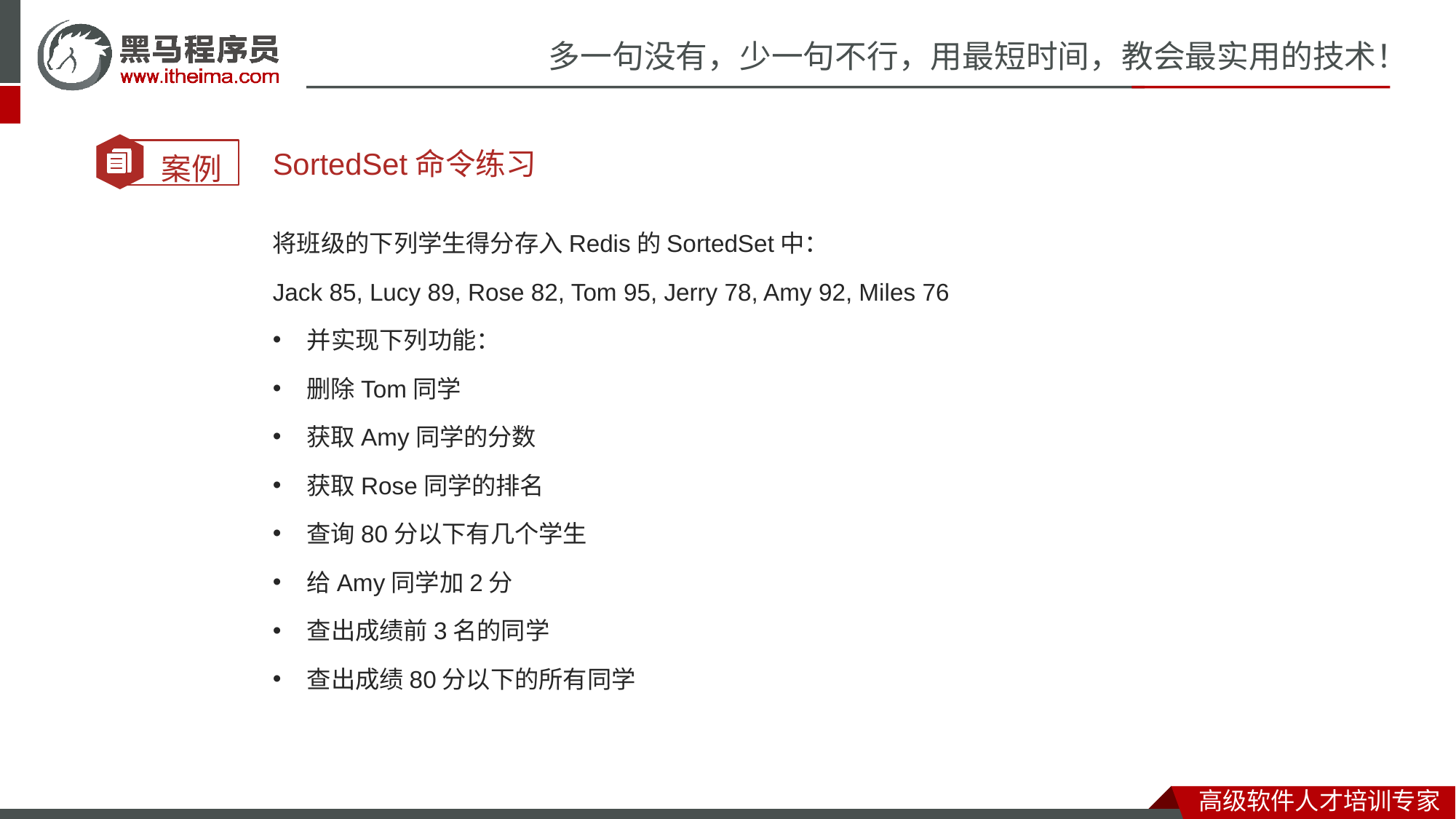

SortedSet命令练习
将班级的下列学生得分存入Redis的SortedSet中：
Jack 85, Lucy 89, Rose 82, Tom 95, Jerry 78, Amy 92, Miles 76
并实现下列功能：
删除Tom同学
获取Amy同学的分数
获取Rose同学的排名
查询80分以下有几个学生
给Amy同学加2分
查出成绩前3名的同学
查出成绩80分以下的所有同学